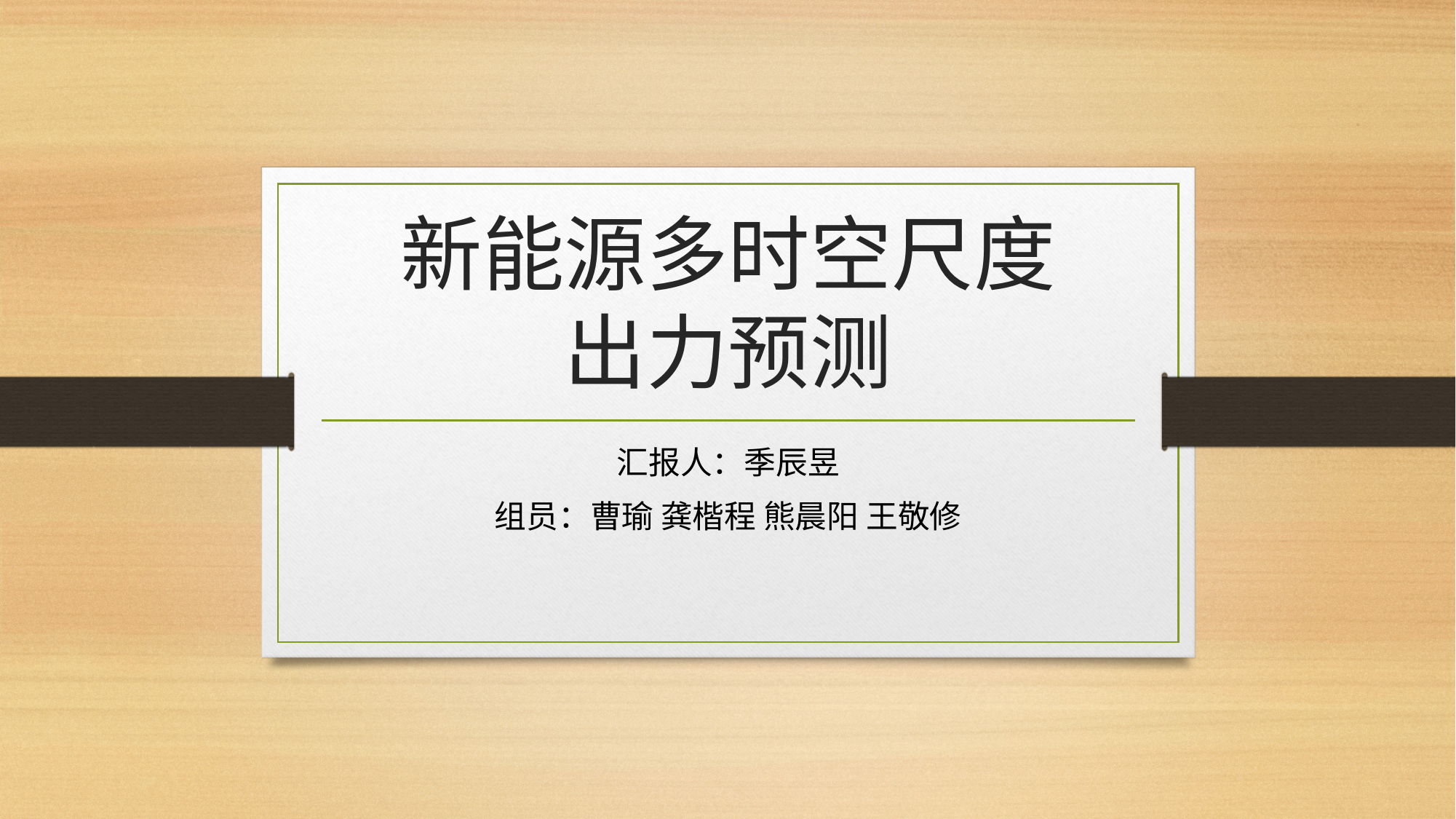

# 新能源多时空尺度 出力预测
汇报人：季辰昱
组员：曹瑜 龚楷程 熊晨阳 王敬修